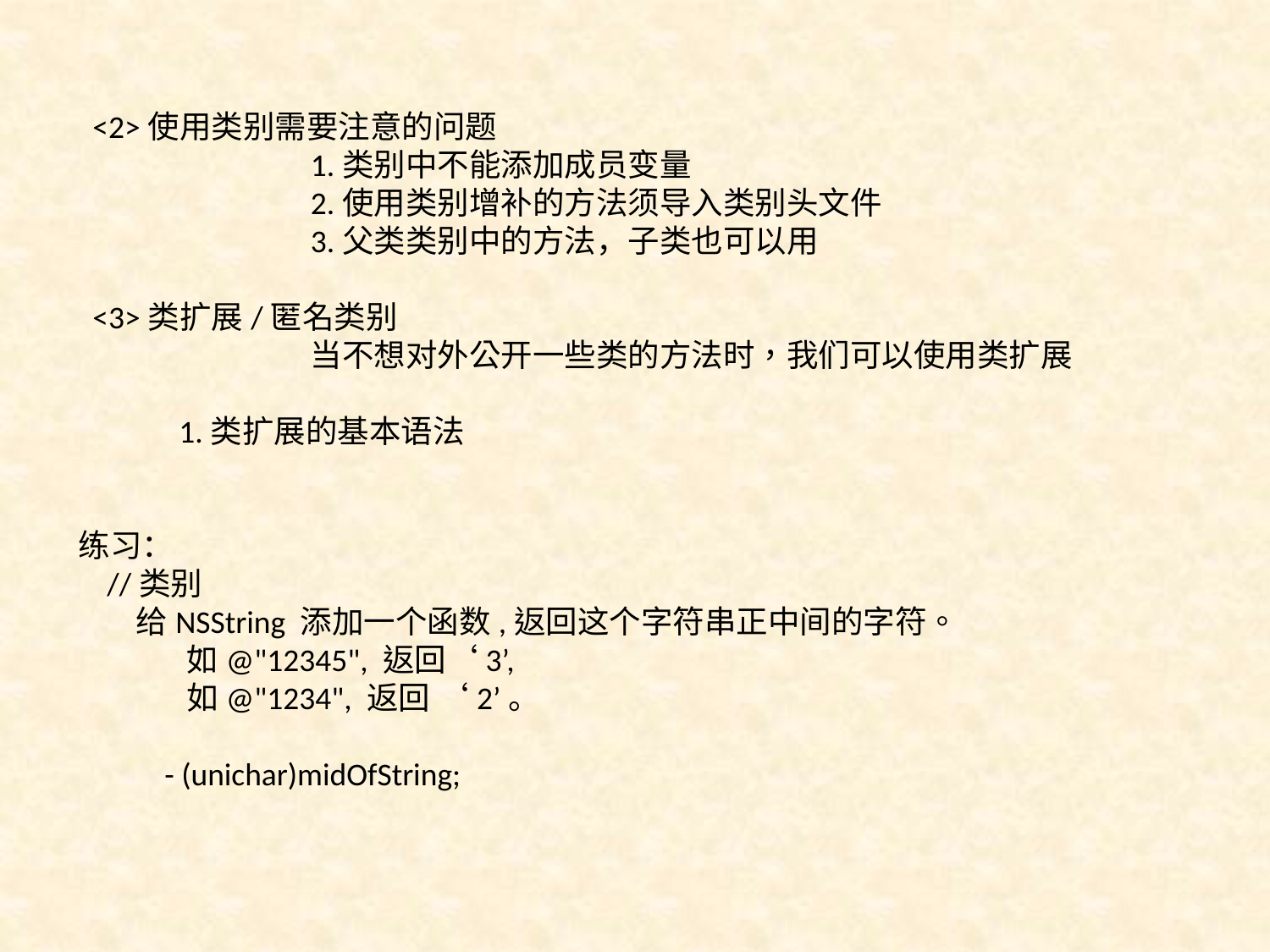

<2>使用类别需要注意的问题
		1.类别中不能添加成员变量
		2.使用类别增补的方法须导入类别头文件
		3.父类类别中的方法，子类也可以用

     <3>类扩展/匿名类别
		当不想对外公开一些类的方法时，我们可以使用类扩展

                 1.类扩展的基本语法

  练习：
       //类别
          给NSString 添加一个函数,返回这个字符串正中间的字符。
                 如@"12345", 返回‘3’,
                 如@"1234", 返回 ‘2’。

               - (unichar)midOfString;